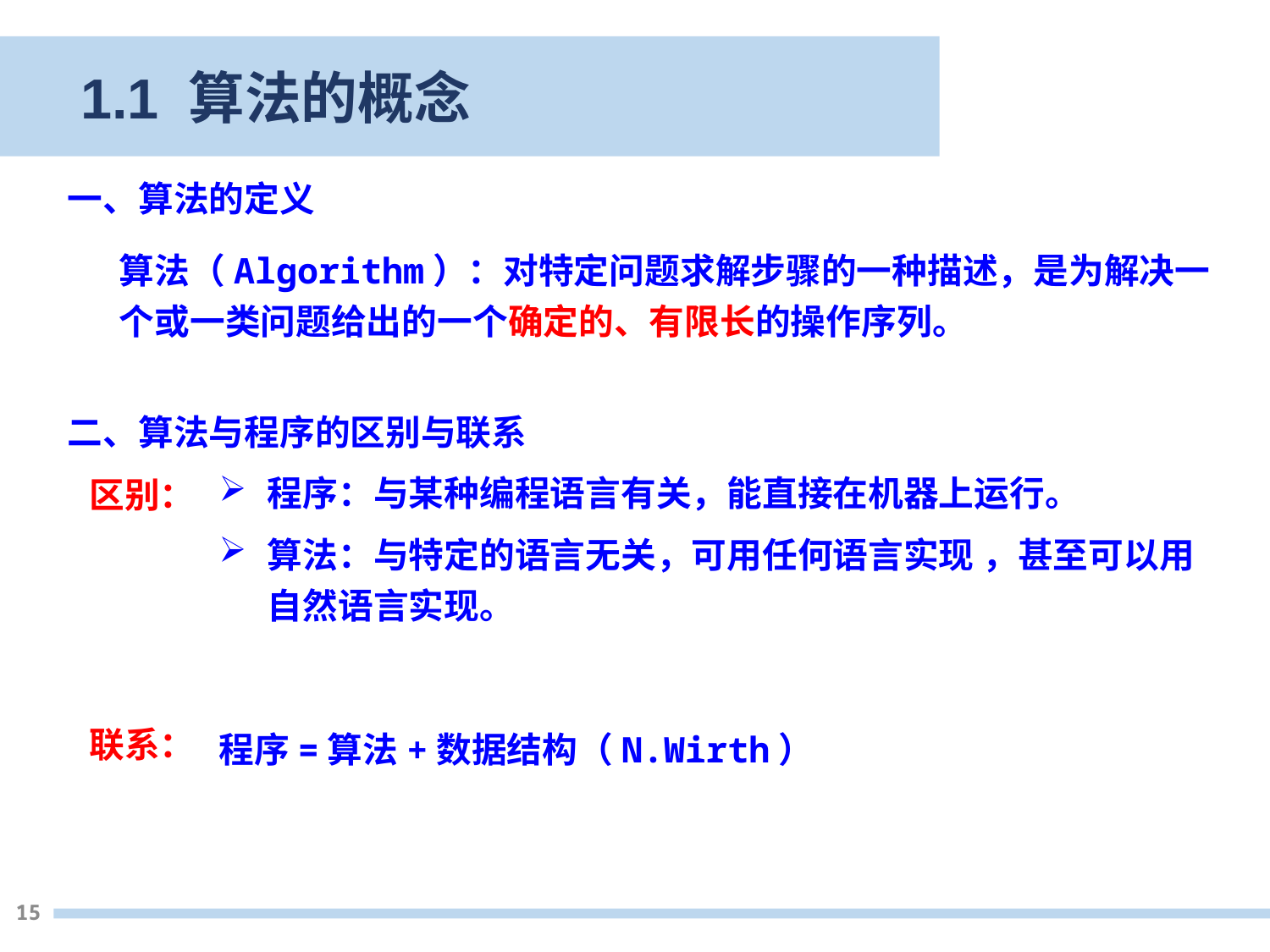

1.1 算法的概念
一、算法的定义
算法（Algorithm）：对特定问题求解步骤的一种描述，是为解决一个或一类问题给出的一个确定的、有限长的操作序列。

二、算法与程序的区别与联系
程序：与某种编程语言有关，能直接在机器上运行。
算法：与特定的语言无关，可用任何语言实现 ，甚至可以用自然语言实现。

程序=算法+数据结构（N.Wirth）

区别：
联系：
15